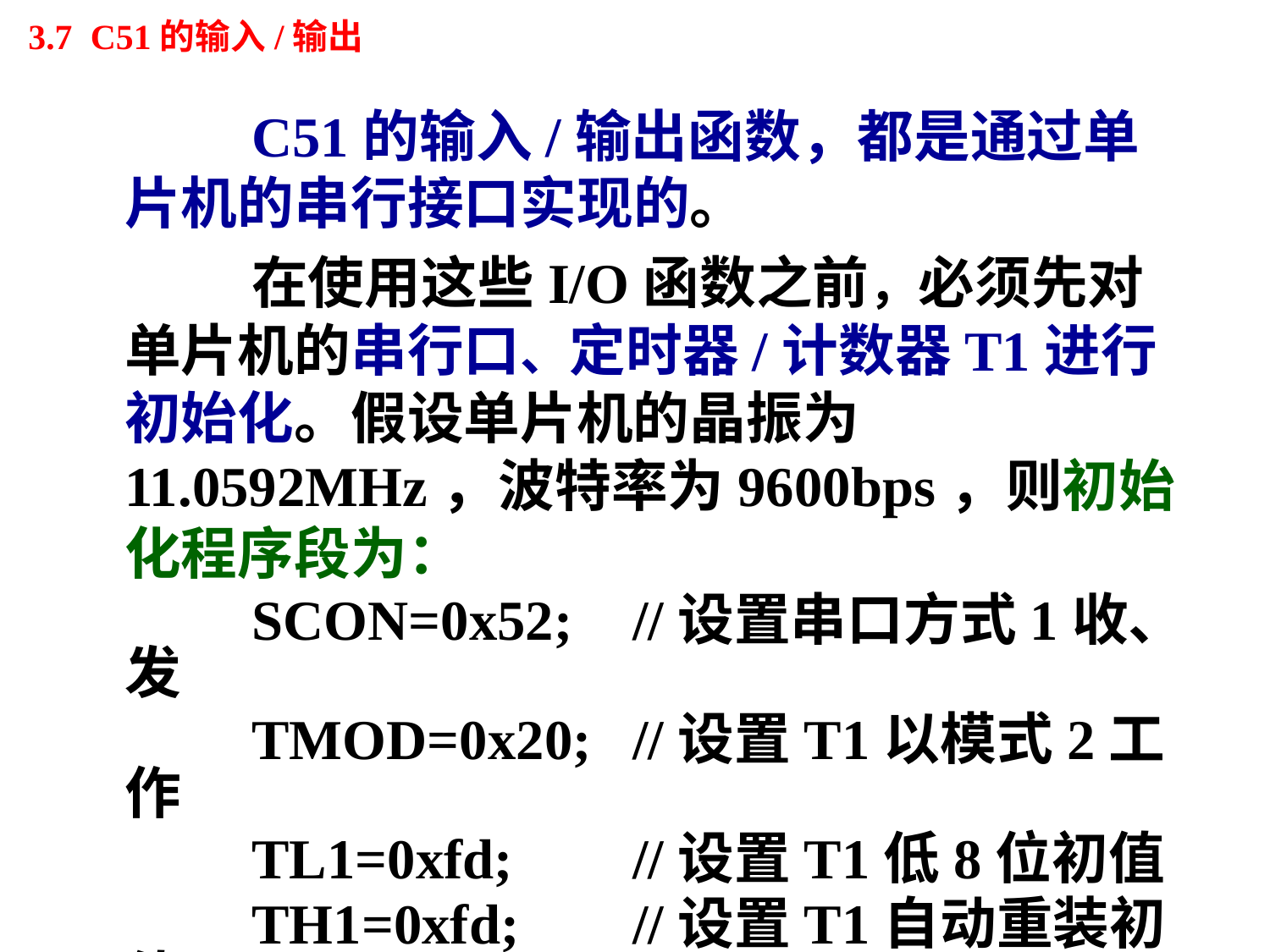

# 3.7  C51的输入/输出
		C51的输入/输出函数，都是通过单片机的串行接口实现的。
		在使用这些I/O函数之前，必须先对单片机的串行口、定时器/计数器T1进行初始化。假设单片机的晶振为11.0592MHz，波特率为9600bps，则初始化程序段为：
		SCON=0x52;	//设置串口方式1收、发
		TMOD=0x20;	//设置T1以模式2工作
		TL1=0xfd;	//设置T1低8位初值
		TH1=0xfd;	//设置T1自动重装初值
		TR1=1;		//开T1